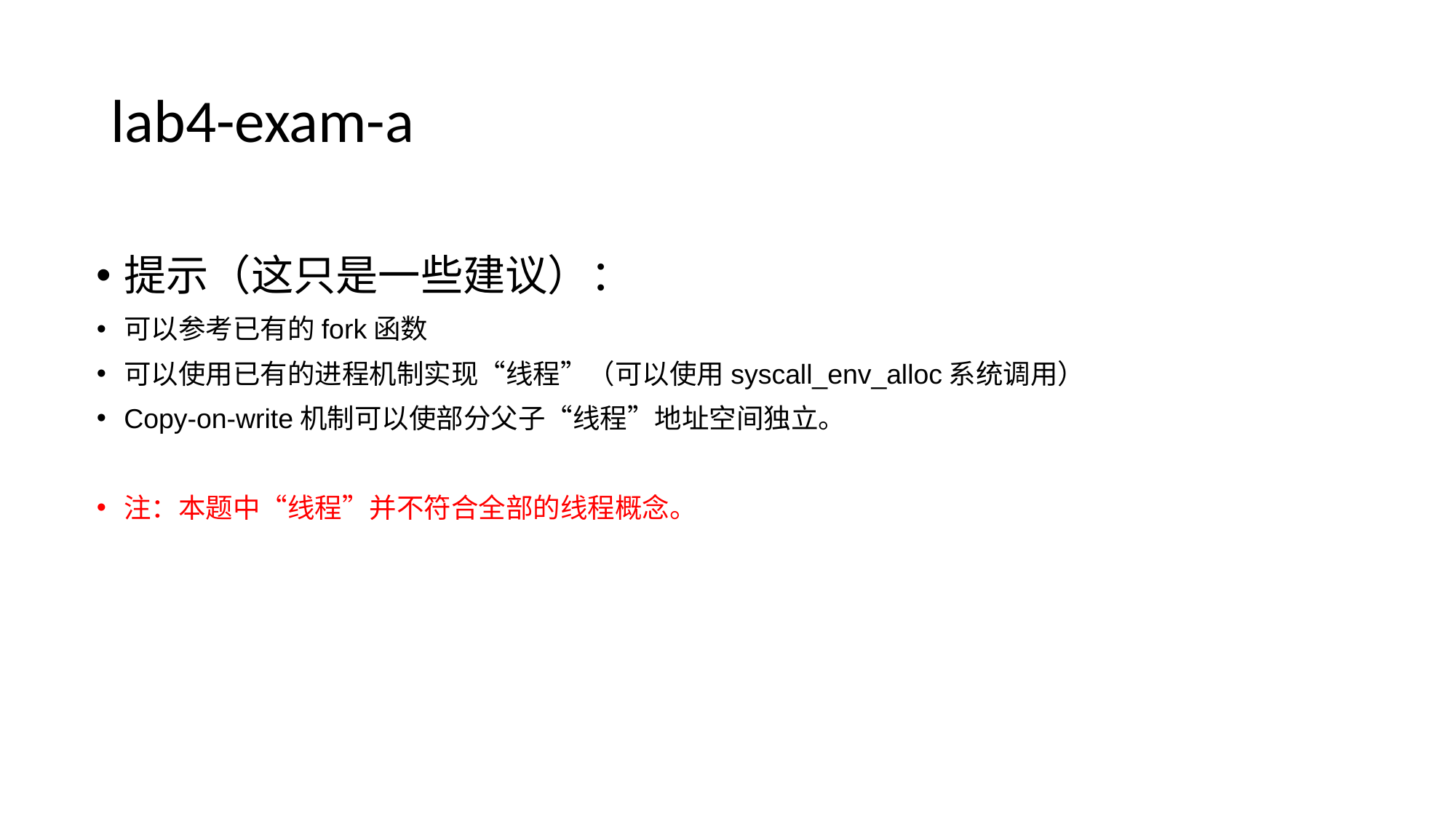

lab4-exam-a
提示（这只是一些建议）：
可以参考已有的fork函数
可以使用已有的进程机制实现“线程”（可以使用syscall_env_alloc系统调用）
Copy-on-write机制可以使部分父子“线程”地址空间独立。

注：本题中“线程”并不符合全部的线程概念。